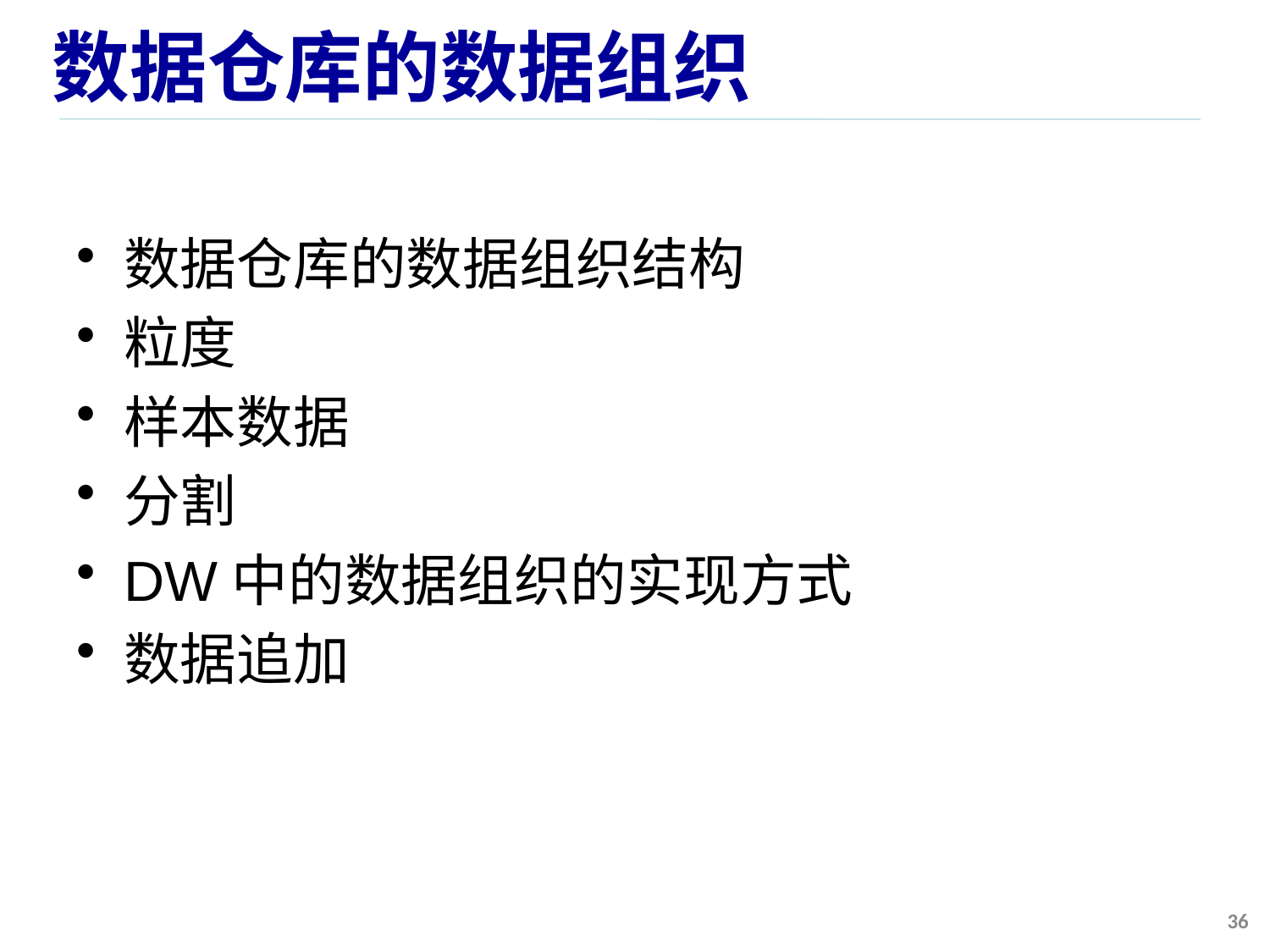

# 数据仓库的数据组织
数据仓库的数据组织结构
粒度
样本数据
分割
DW中的数据组织的实现方式
数据追加
36